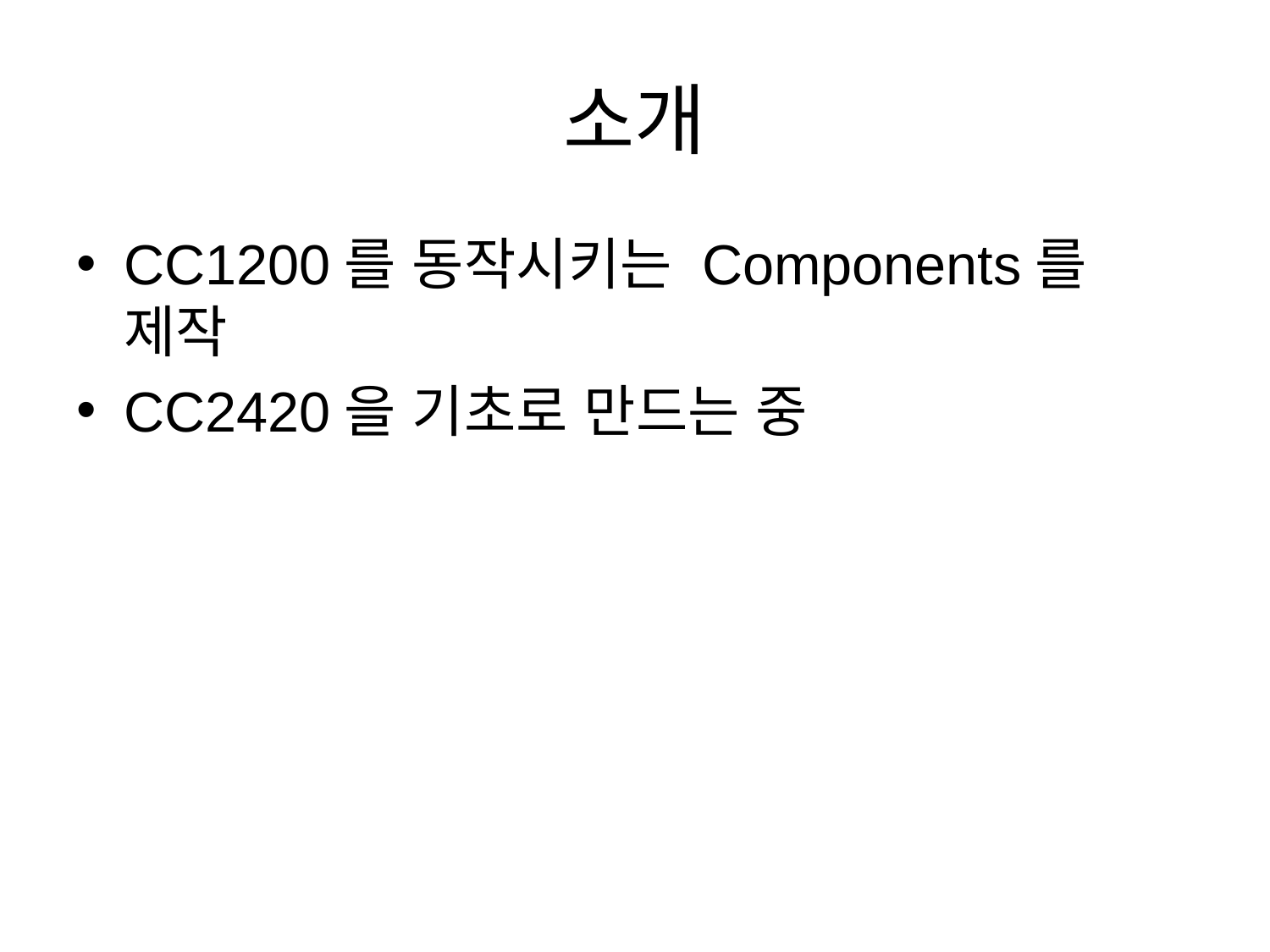

# 소개
CC1200를 동작시키는 Components를 제작
CC2420을 기초로 만드는 중